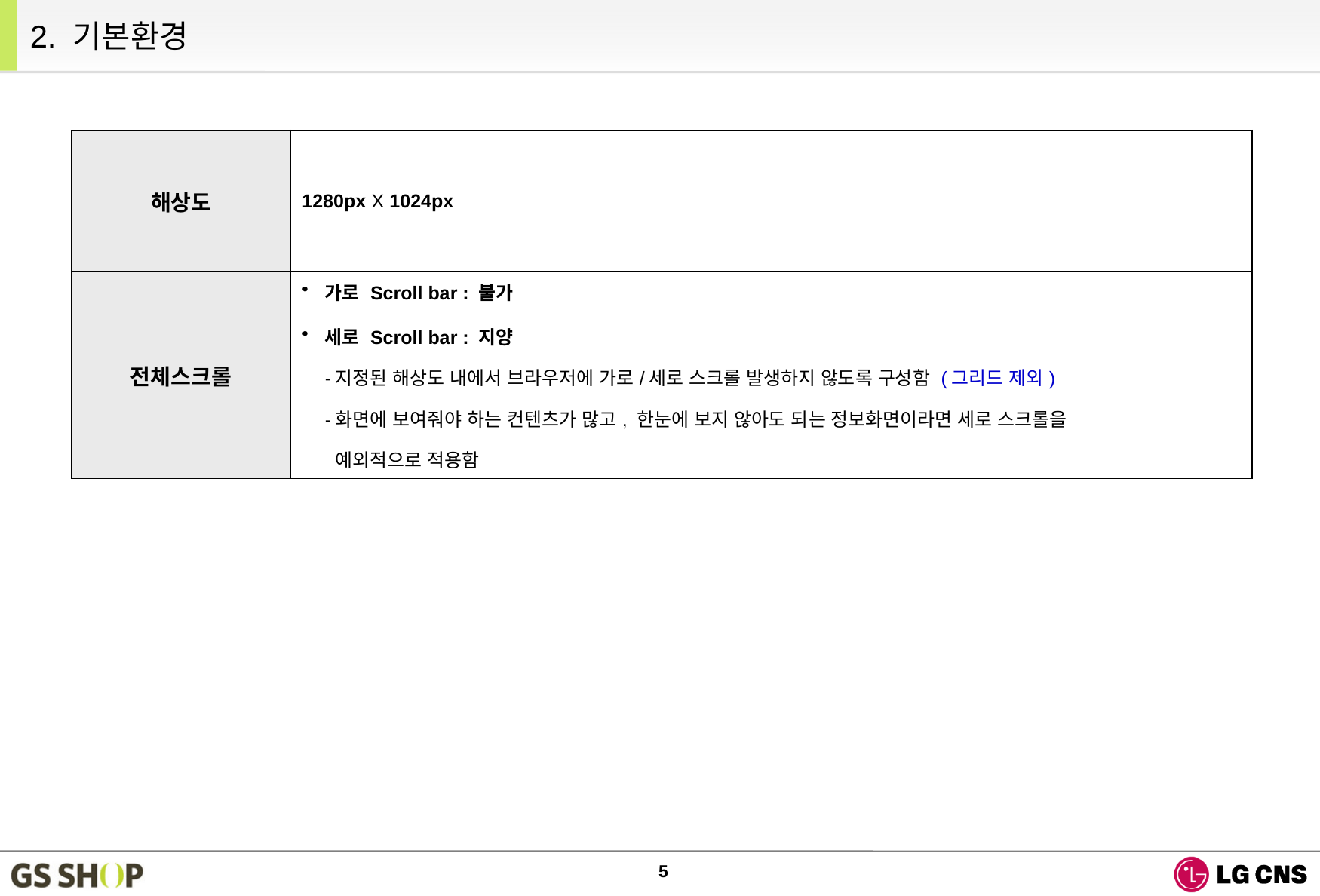

2. 기본환경
| 해상도 | 1280px X 1024px |
| --- | --- |
| 전체스크롤 | 가로 Scroll bar : 불가 세로 Scroll bar : 지양 -지정된 해상도 내에서 브라우저에 가로/세로 스크롤 발생하지 않도록 구성함 (그리드 제외) -화면에 보여줘야 하는 컨텐츠가 많고, 한눈에 보지 않아도 되는 정보화면이라면 세로 스크롤을 예외적으로 적용함 |